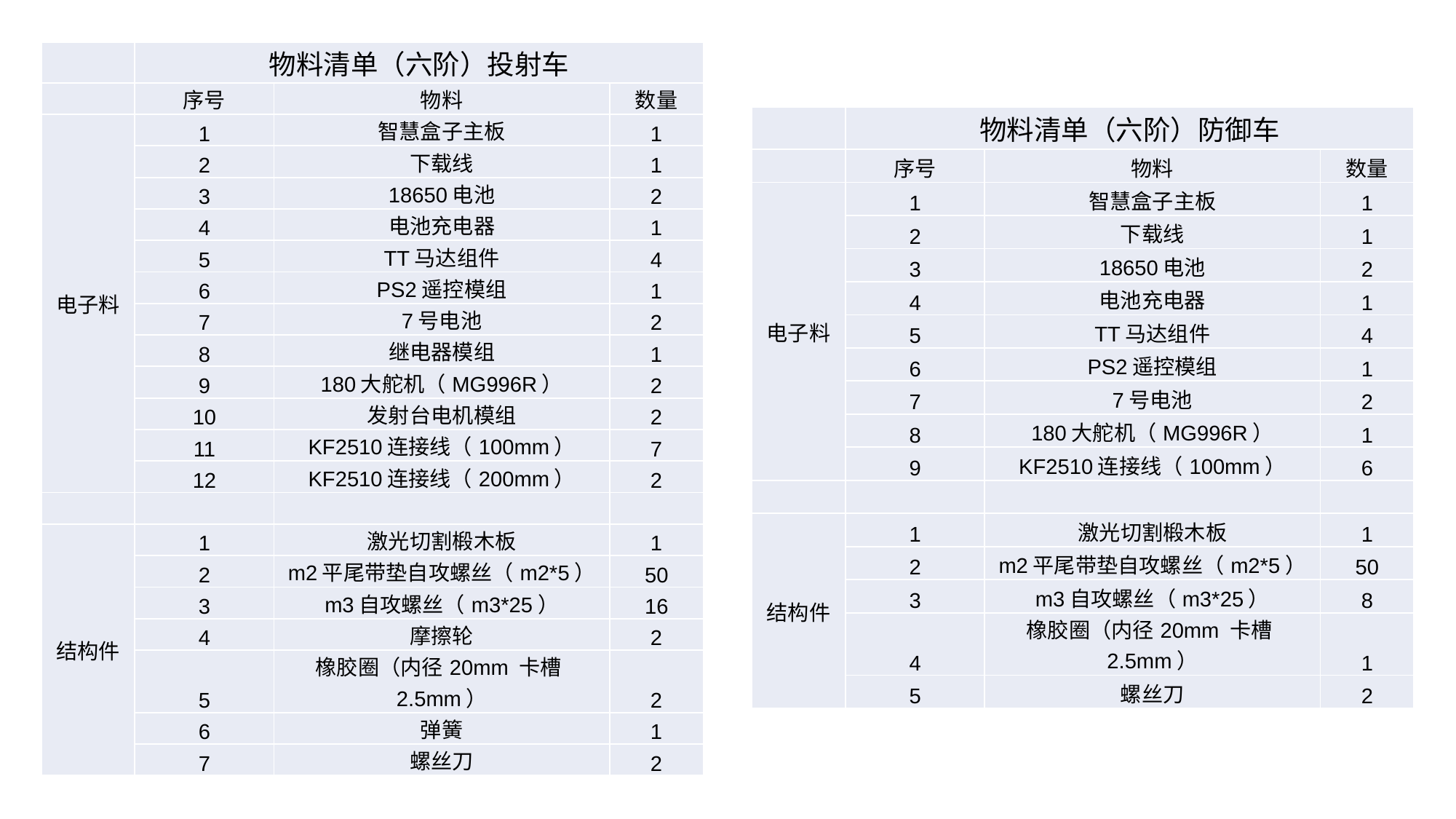

|  | 物料清单（六阶）投射车 |  |  |
| --- | --- | --- | --- |
|  | 序号 | 物料 | 数量 |
| 电子料 | 1 | 智慧盒子主板 | 1 |
|  | 2 | 下载线 | 1 |
|  | 3 | 18650电池 | 2 |
|  | 4 | 电池充电器 | 1 |
|  | 5 | TT马达组件 | 4 |
|  | 6 | PS2遥控模组 | 1 |
|  | 7 | 7号电池 | 2 |
|  | 8 | 继电器模组 | 1 |
|  | 9 | 180大舵机（MG996R） | 2 |
|  | 10 | 发射台电机模组 | 2 |
|  | 11 | KF2510连接线（100mm） | 7 |
|  | 12 | KF2510连接线（200mm） | 2 |
|  |  |  |  |
| 结构件 | 1 | 激光切割椴木板 | 1 |
|  | 2 | m2平尾带垫自攻螺丝（m2\*5） | 50 |
|  | 3 | m3自攻螺丝（m3\*25） | 16 |
|  | 4 | 摩擦轮 | 2 |
|  | 5 | 橡胶圈（内径20mm 卡槽2.5mm） | 2 |
|  | 6 | 弹簧 | 1 |
|  | 7 | 螺丝刀 | 2 |
|  | 物料清单（六阶）防御车 |  |  |
| --- | --- | --- | --- |
|  | 序号 | 物料 | 数量 |
| 电子料 | 1 | 智慧盒子主板 | 1 |
|  | 2 | 下载线 | 1 |
|  | 3 | 18650电池 | 2 |
|  | 4 | 电池充电器 | 1 |
|  | 5 | TT马达组件 | 4 |
|  | 6 | PS2遥控模组 | 1 |
|  | 7 | 7号电池 | 2 |
|  | 8 | 180大舵机（MG996R） | 1 |
|  | 9 | KF2510连接线（100mm） | 6 |
|  |  |  |  |
| 结构件 | 1 | 激光切割椴木板 | 1 |
|  | 2 | m2平尾带垫自攻螺丝（m2\*5） | 50 |
|  | 3 | m3自攻螺丝（m3\*25） | 8 |
|  | 4 | 橡胶圈（内径20mm 卡槽2.5mm） | 1 |
|  | 5 | 螺丝刀 | 2 |